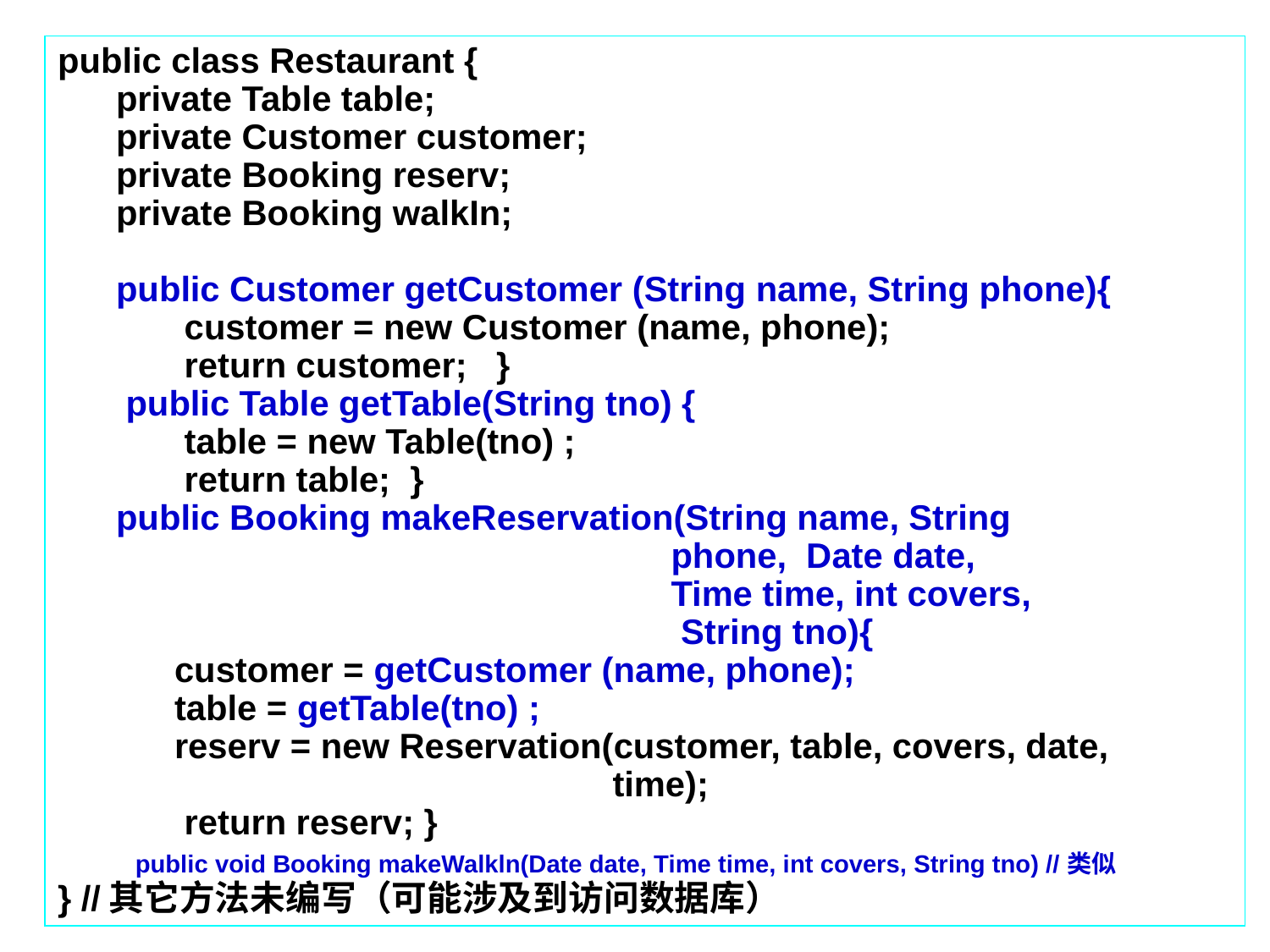

public class Restaurant {
      private Table table;
      private Customer customer;
      private Booking reserv;
      private Booking walkIn;

      public Customer getCustomer (String name, String phone){
             customer = new Customer (name, phone);
             return customer;   }
       public Table getTable(String tno) {
             table = new Table(tno) ;
             return table;  }
      public Booking makeReservation(String name, String
                                                               phone,  Date date,
                                                               Time time, int covers,
                                                                String tno){
            customer = getCustomer (name, phone);
            table = getTable(tno) ;
            reserv = new Reservation(customer, table, covers, date,
                                                         time);
             return reserv; }
        public void Booking makeWalkln(Date date, Time time, int covers, String tno) //类似
} //其它方法未编写（可能涉及到访问数据库）